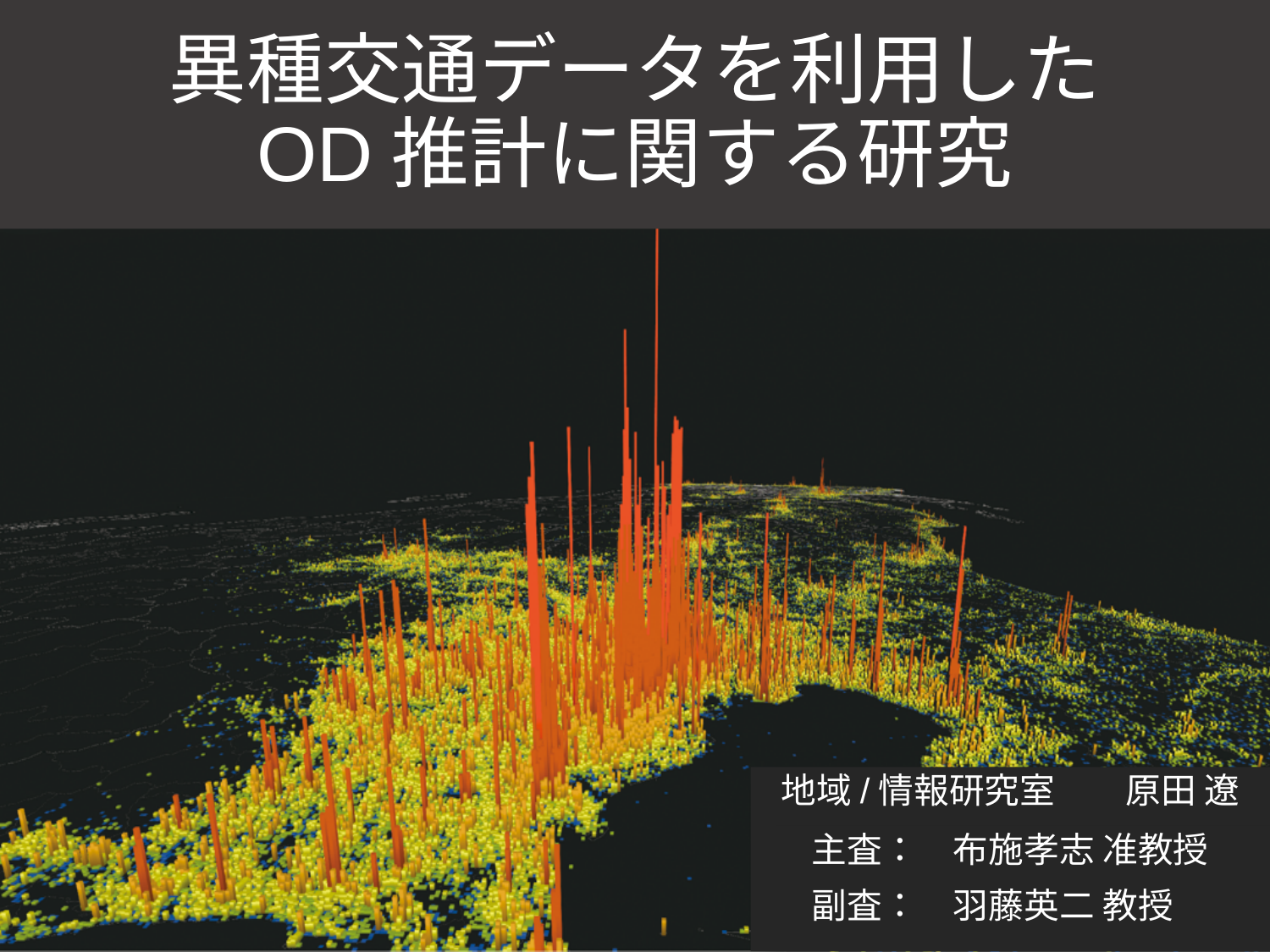

# 異種交通データを利用した OD推計に関する研究
地域/情報研究室　　原田 遼
主査：　布施孝志 准教授
副査：　羽藤英二 教授